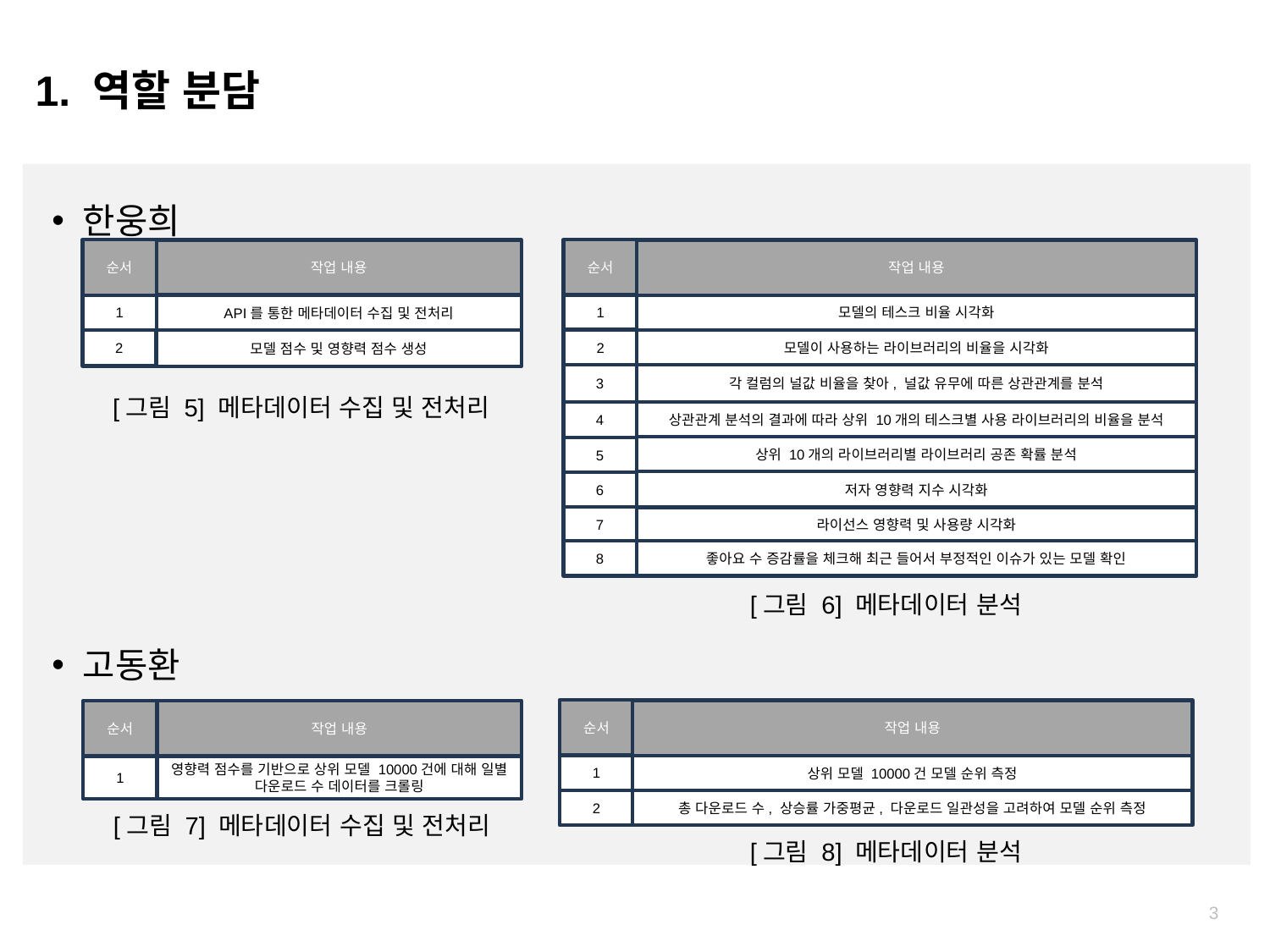

1. 역할 분담
한웅희

고동환
순서
순서
작업 내용
작업 내용
모델의 테스크 비율 시각화
1
1
API를 통한 메타데이터 수집 및 전처리
모델 점수 및 영향력 점수 생성
2
2
모델이 사용하는 라이브러리의 비율을 시각화
각 컬럼의 널값 비율을 찾아, 널값 유무에 따른 상관관계를 분석
3
[그림 5] 메타데이터 수집 및 전처리
4
상관관계 분석의 결과에 따라 상위 10개의 테스크별 사용 라이브러리의 비율을 분석
상위 10개의 라이브러리별 라이브러리 공존 확률 분석
5
저자 영향력 지수 시각화
6
7
라이선스 영향력 및 사용량 시각화
좋아요 수 증감률을 체크해 최근 들어서 부정적인 이슈가 있는 모델 확인
8
[그림 6] 메타데이터 분석
순서
작업 내용
순서
작업 내용
상위 모델 10000건 모델 순위 측정
1
영향력 점수를 기반으로 상위 모델 10000건에 대해 일별 다운로드 수 데이터를 크롤링
1
2
총 다운로드 수, 상승률 가중평균, 다운로드 일관성을 고려하여 모델 순위 측정
[그림 7] 메타데이터 수집 및 전처리
[그림 8] 메타데이터 분석
3